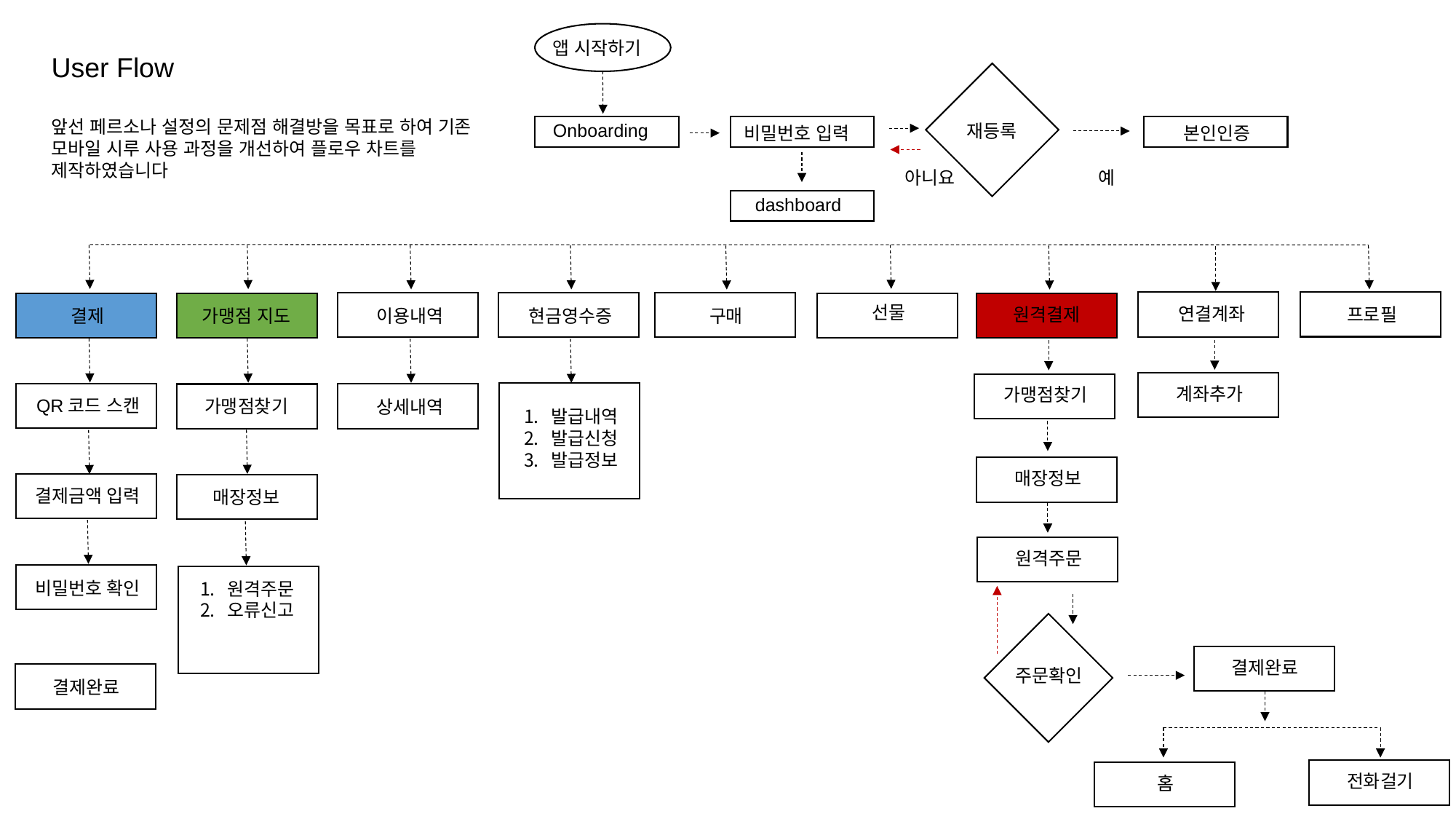

앱 시작하기
User Flow

앞선 페르소나 설정의 문제점 해결방을 목표로 하여 기존 모바일 시루 사용 과정을 개선하여 플로우 차트를 제작하였습니다

Onboarding

재등록

비밀번호 입력

본인인증
예
아니요
dashboard

프로필

연결계좌

현금영수증

구매

이용내역

선물

원격결제
가맹점 지도
결제

계좌추가

가맹점찾기

발급내역
발급신청
발급정보

QR코드 스캔

상세내역

가맹점찾기

매장정보

결제금액 입력

매장정보

원격주문

비밀번호 확인

원격주문
오류신고

결제완료
주문확인

결제완료

전화걸기

홈